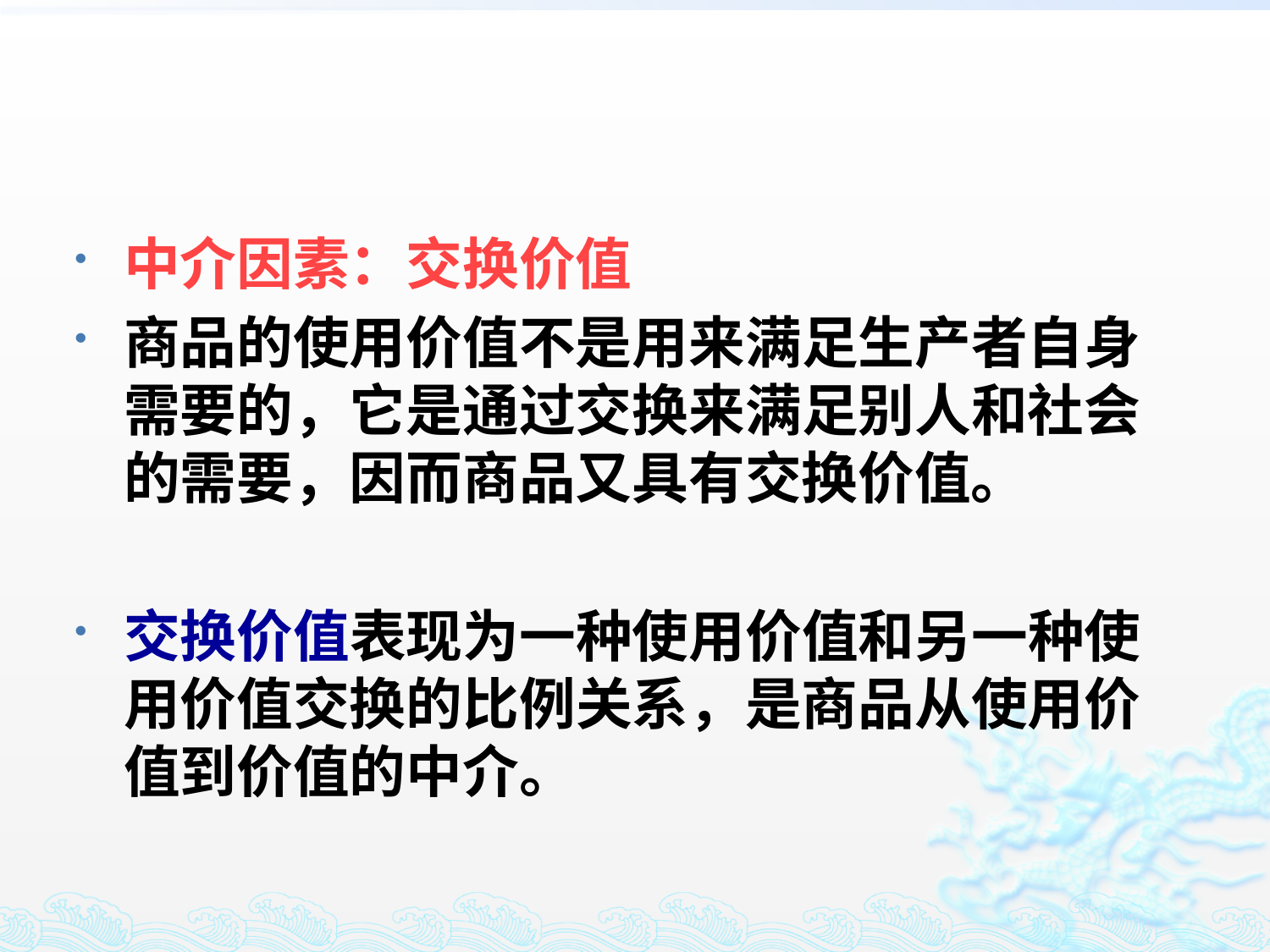

中介因素：交换价值
商品的使用价值不是用来满足生产者自身需要的，它是通过交换来满足别人和社会的需要，因而商品又具有交换价值。

交换价值表现为一种使用价值和另一种使用价值交换的比例关系，是商品从使用价值到价值的中介。